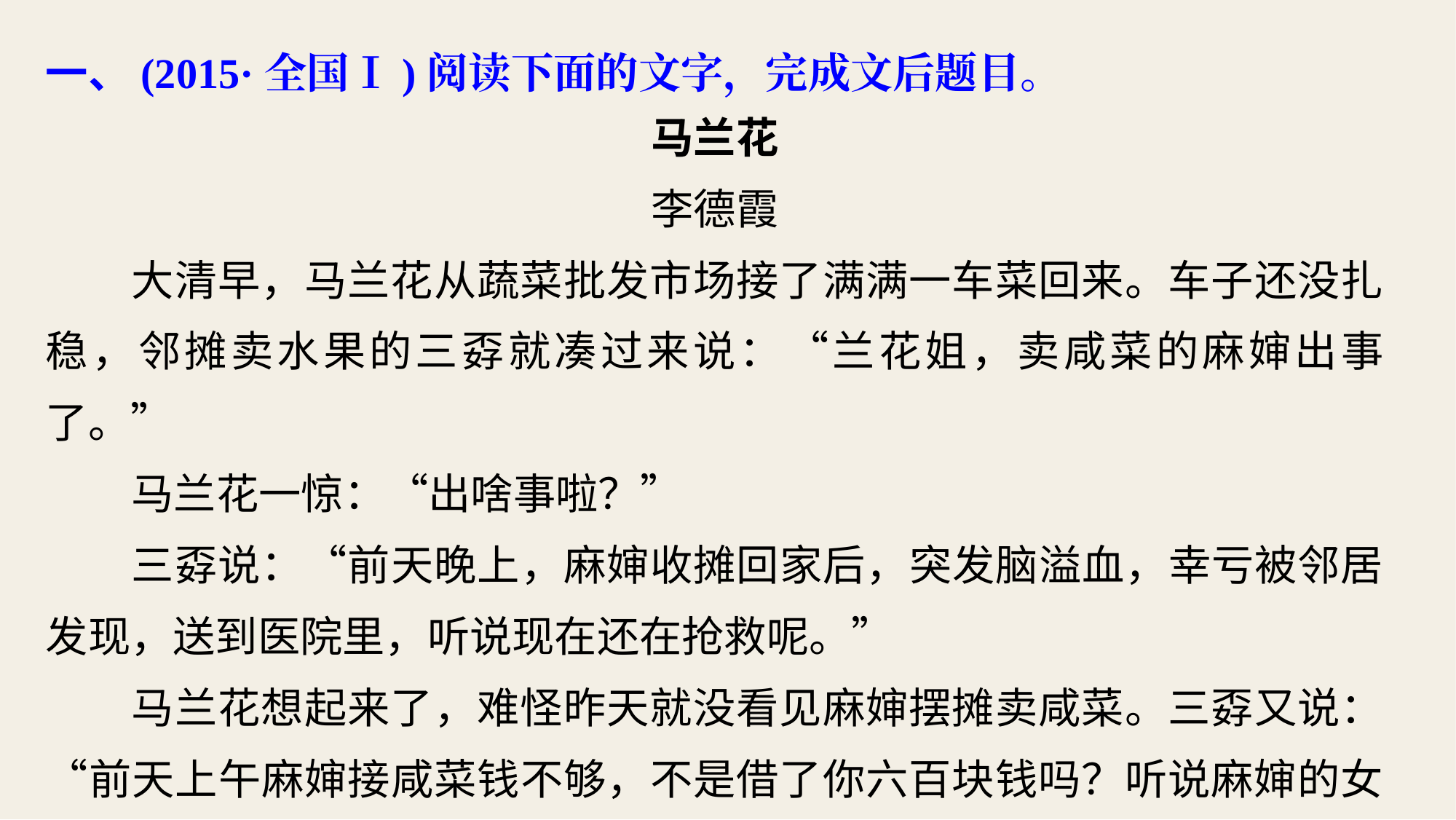

一、(2015·全国Ⅰ)阅读下面的文字，完成文后题目。
马兰花
李德霞
大清早，马兰花从蔬菜批发市场接了满满一车菜回来。车子还没扎稳，邻摊卖水果的三孬就凑过来说：“兰花姐，卖咸菜的麻婶出事了。”
马兰花一惊：“出啥事啦？”
三孬说：“前天晚上，麻婶收摊回家后，突发脑溢血，幸亏被邻居发现，送到医院里，听说现在还在抢救呢。”
马兰花想起来了，难怪昨天就没看见麻婶摆摊卖咸菜。三孬又说：“前天上午麻婶接咸菜钱不够，不是借了你六百块钱吗？听说麻婶的女儿从上海赶过来了，你最好还是抽空跟她说说去。”